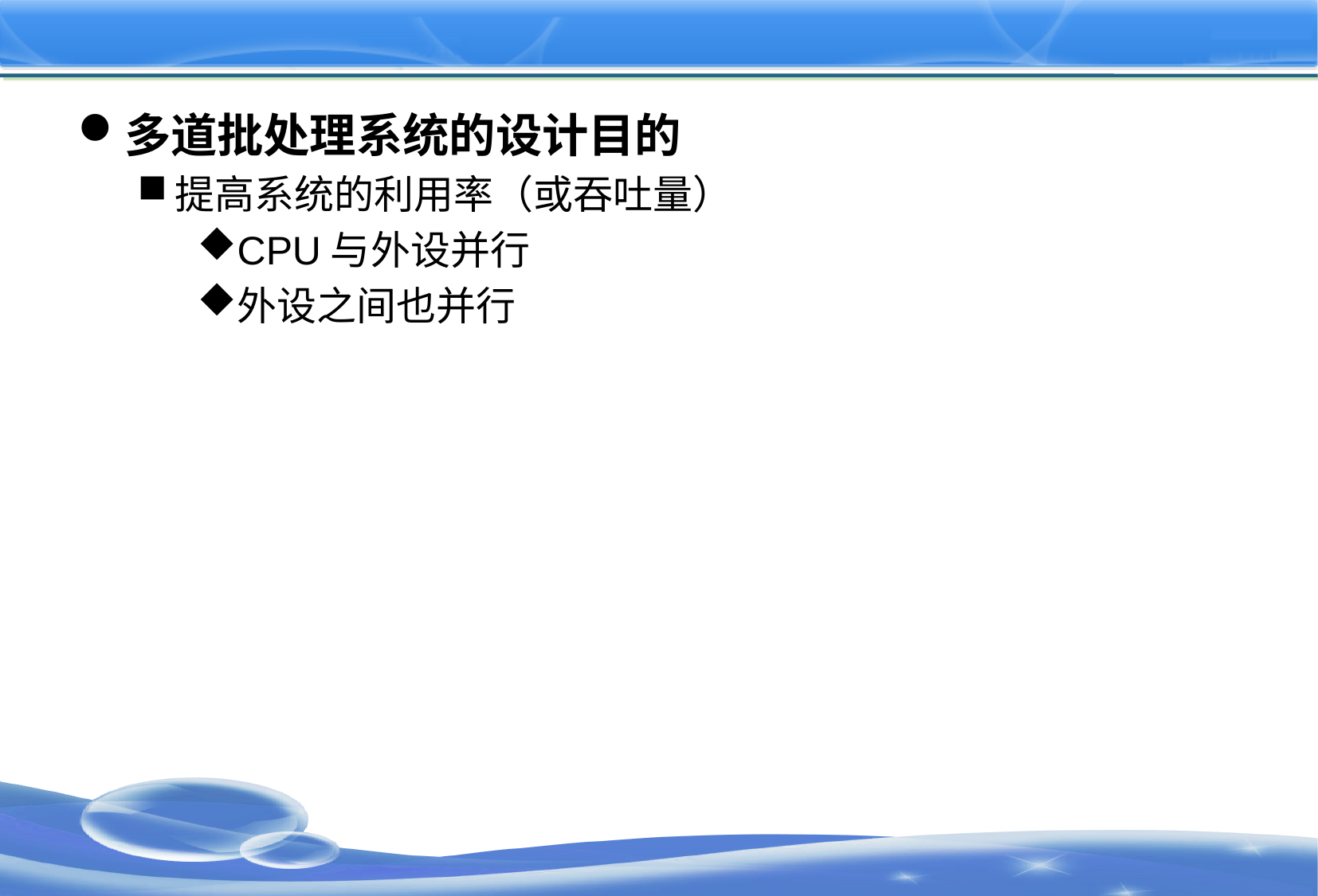

#
多道批处理系统的设计目的
提高系统的利用率（或吞吐量）
CPU与外设并行
外设之间也并行